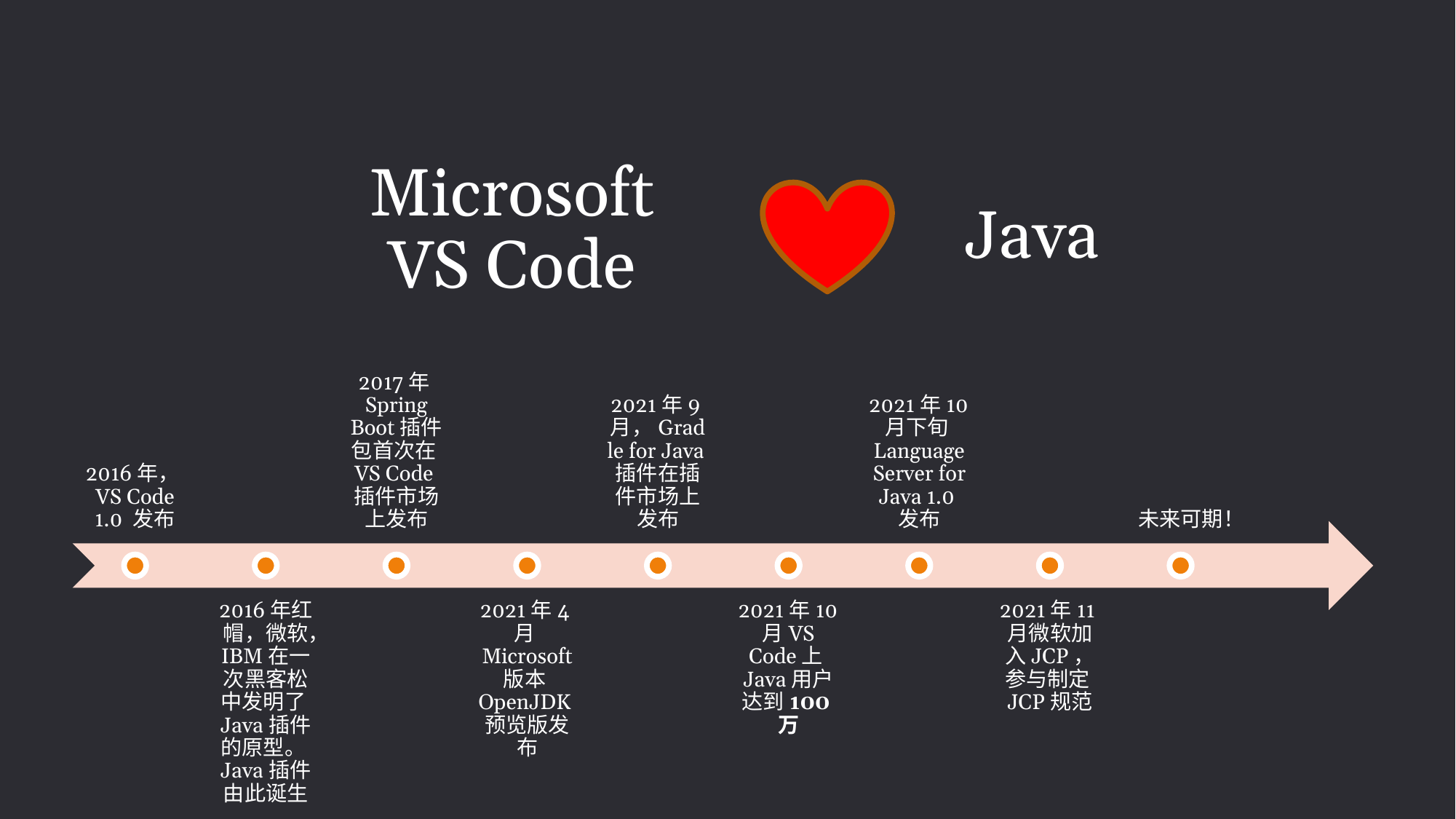

# Microsoft VS Code
Java

2016年，VS Code 1.0 发布
2016年红帽，微软，IBM在一次黑客松中发明了Java插件的原型。Java插件由此诞生
2017年Spring Boot插件包首次在VS Code插件市场上发布
2021年4月Microsoft 版本OpenJDK预览版发布
2021年9月，Gradle for Java插件在插件市场上发布
2021年10月VS Code上Java用户达到100万
2021年10月下旬Language Server for Java 1.0发布
2021年11月微软加入JCP，参与制定JCP规范
未来可期！